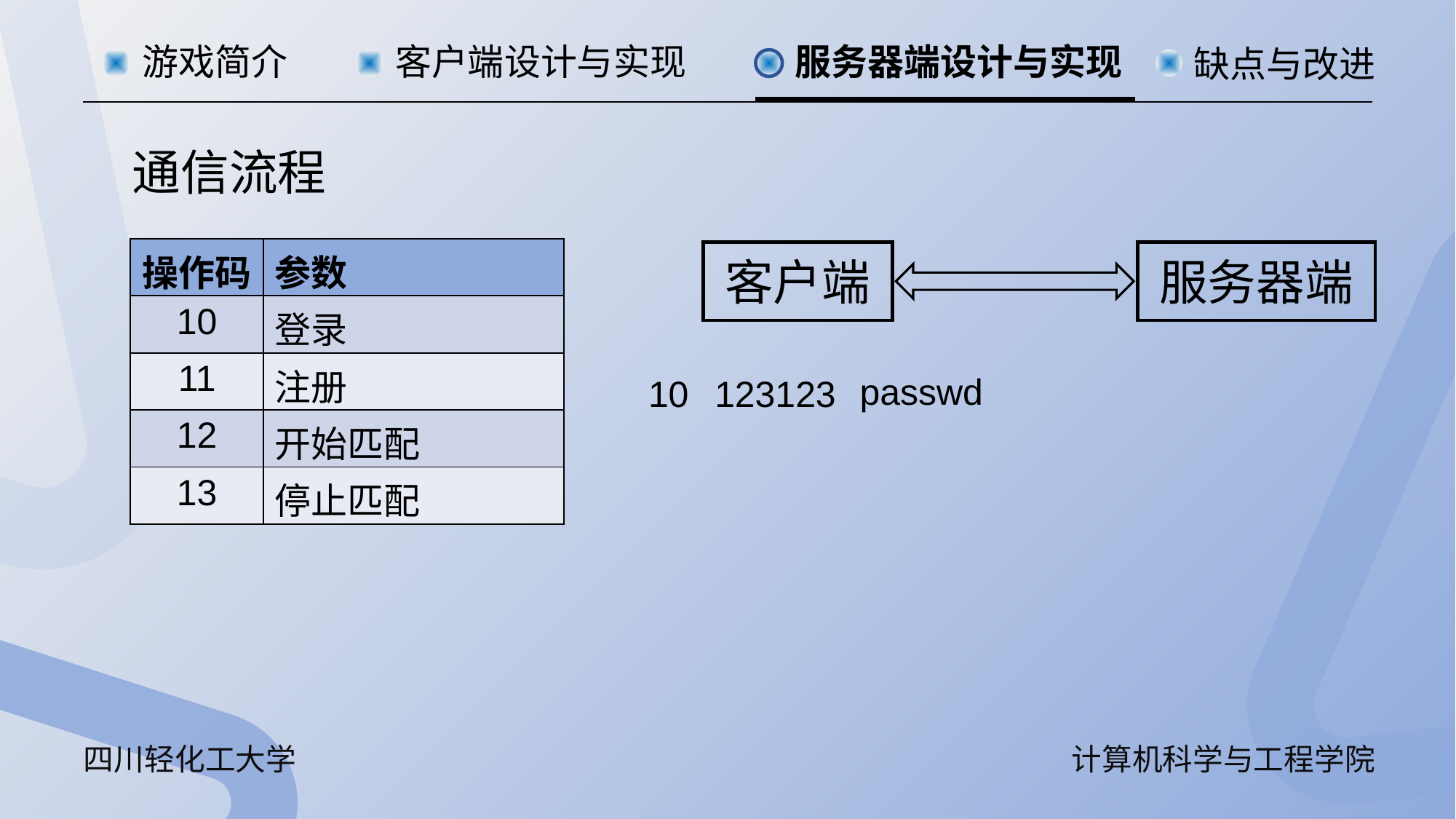

游戏简介
客户端设计与实现
服务器端设计与实现
缺点与改进

通信流程
| 操作码 | 参数 |
| --- | --- |
| 10 | 登录 |
| 11 | 注册 |
| 12 | 开始匹配 |
| 13 | 停止匹配 |
客户端
服务器端

passwd
10
123123
四川轻化工大学
计算机科学与工程学院